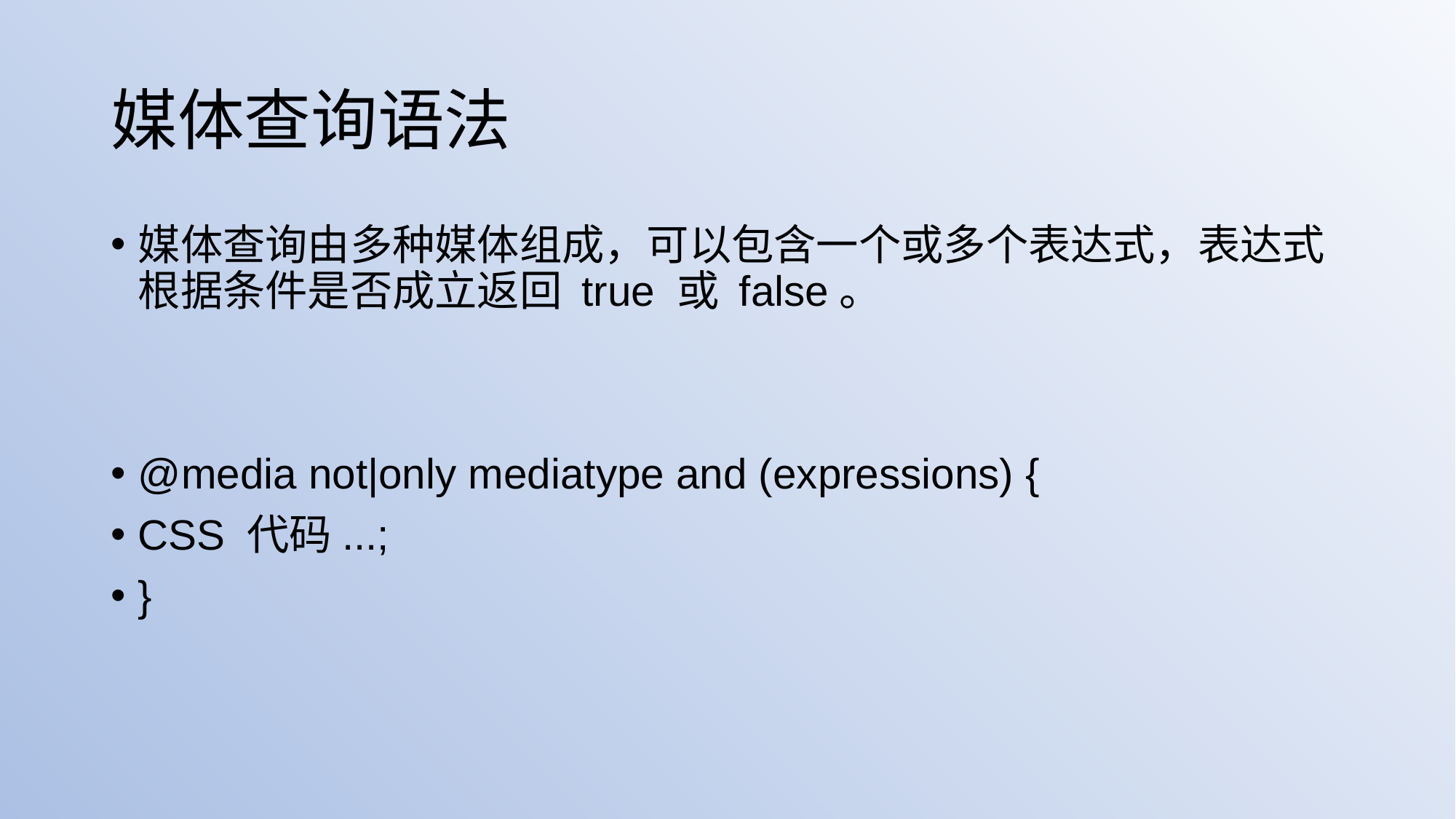

# 媒体查询语法
媒体查询由多种媒体组成，可以包含一个或多个表达式，表达式根据条件是否成立返回 true 或 false。

@media not|only mediatype and (expressions) {
CSS 代码...;
}